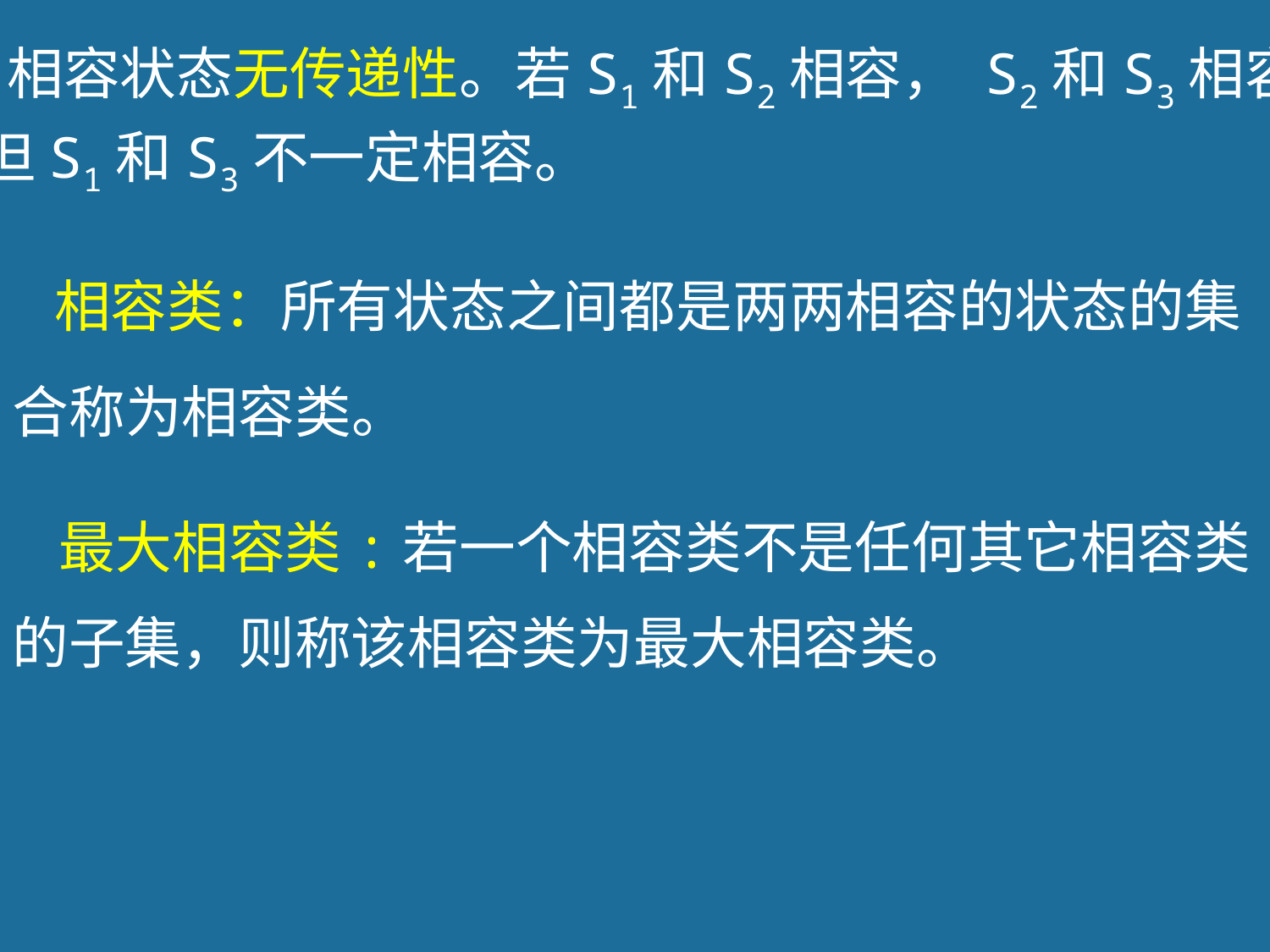

相容状态无传递性。若S1和S2相容， S2和S3相容，
但S1和S3不一定相容。
相容类：所有状态之间都是两两相容的状态的集
合称为相容类。
最大相容类:若一个相容类不是任何其它相容类
的子集，则称该相容类为最大相容类。
78